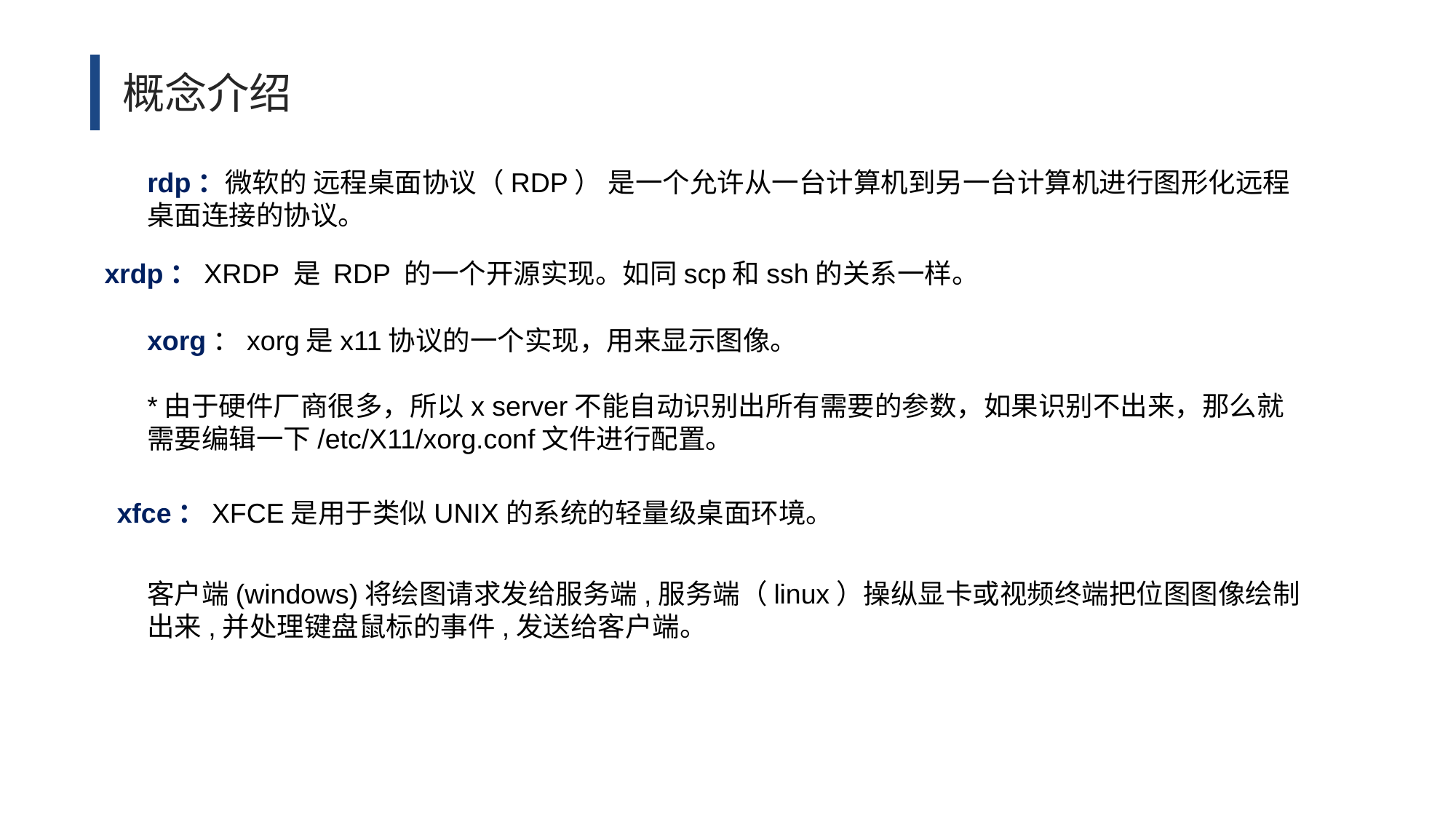

概念介绍
rdp：微软的 远程桌面协议（RDP） 是一个允许从一台计算机到另一台计算机进行图形化远程桌面连接的协议。
xrdp：XRDP 是 RDP 的一个开源实现。如同scp和ssh的关系一样。
xorg：xorg是x11协议的一个实现，用来显示图像。

*由于硬件厂商很多，所以x server不能自动识别出所有需要的参数，如果识别不出来，那么就需要编辑一下/etc/X11/xorg.conf文件进行配置。
xfce：XFCE是用于类似UNIX的系统的轻量级桌面环境。
客户端(windows)将绘图请求发给服务端,服务端（linux）操纵显卡或视频终端把位图图像绘制出来,并处理键盘鼠标的事件,发送给客户端。